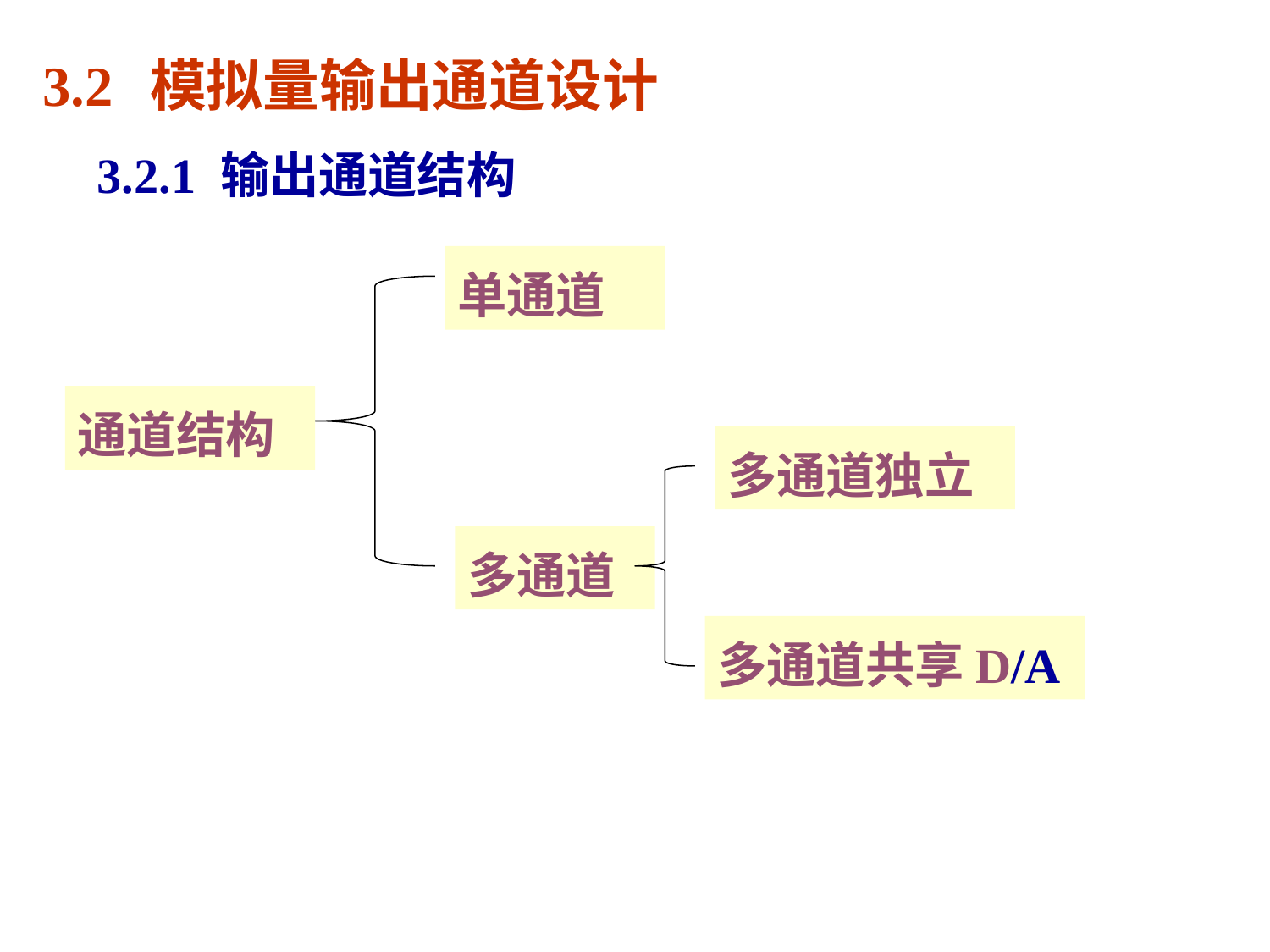

3.2  模拟量输出通道设计
3.2.1 输出通道结构
单通道

通道结构
多通道独立

多通道
多通道共享D/A